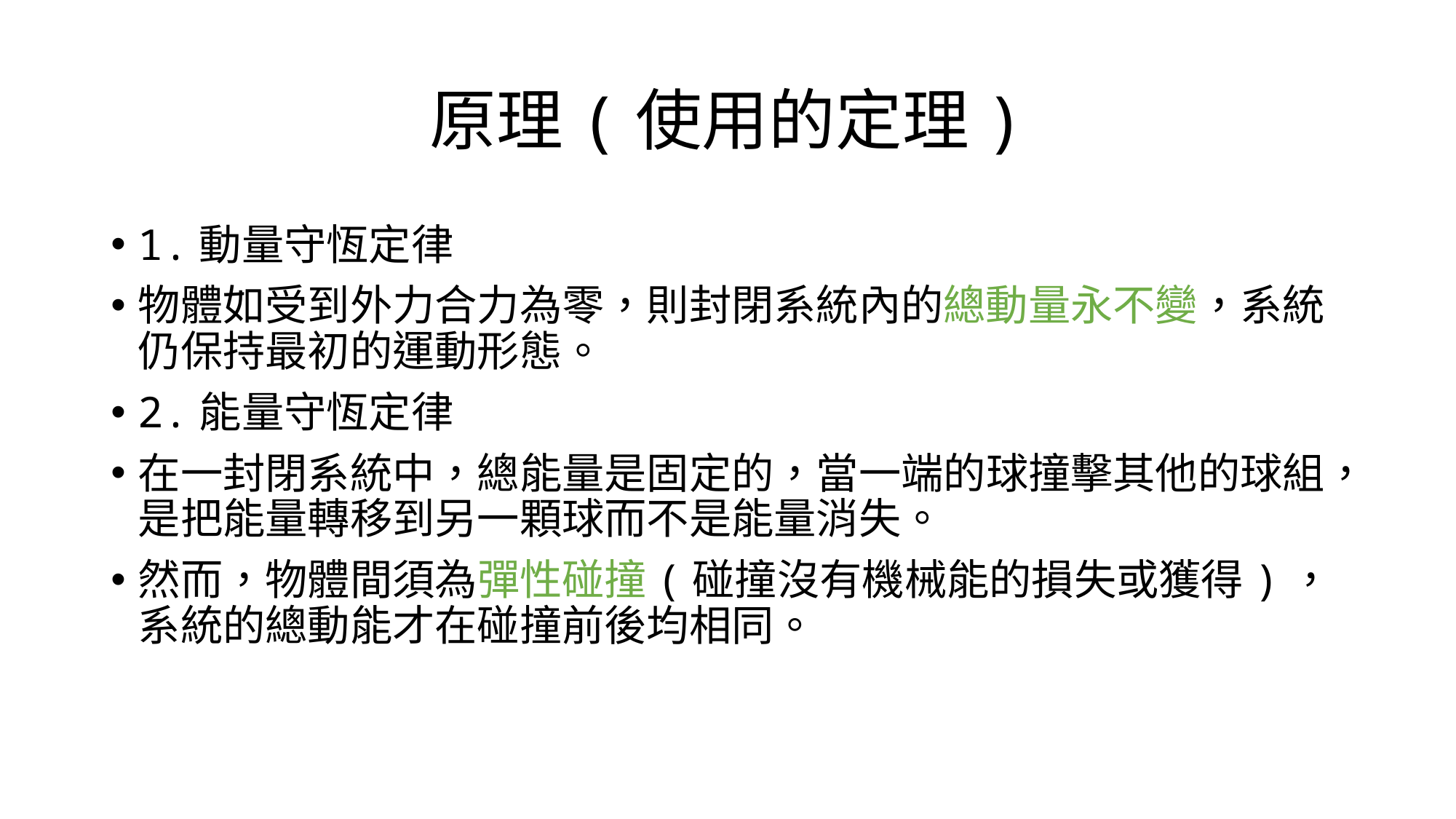

# 原理(使用的定理)
1.動量守恆定律
物體如受到外力合力為零，則封閉系統內的總動量永不變，系統仍保持最初的運動形態。
2.能量守恆定律
在一封閉系統中，總能量是固定的，當一端的球撞擊其他的球組，是把能量轉移到另一顆球而不是能量消失。
然而，物體間須為彈性碰撞(碰撞沒有機械能的損失或獲得)， 系統的總動能才在碰撞前後均相同。